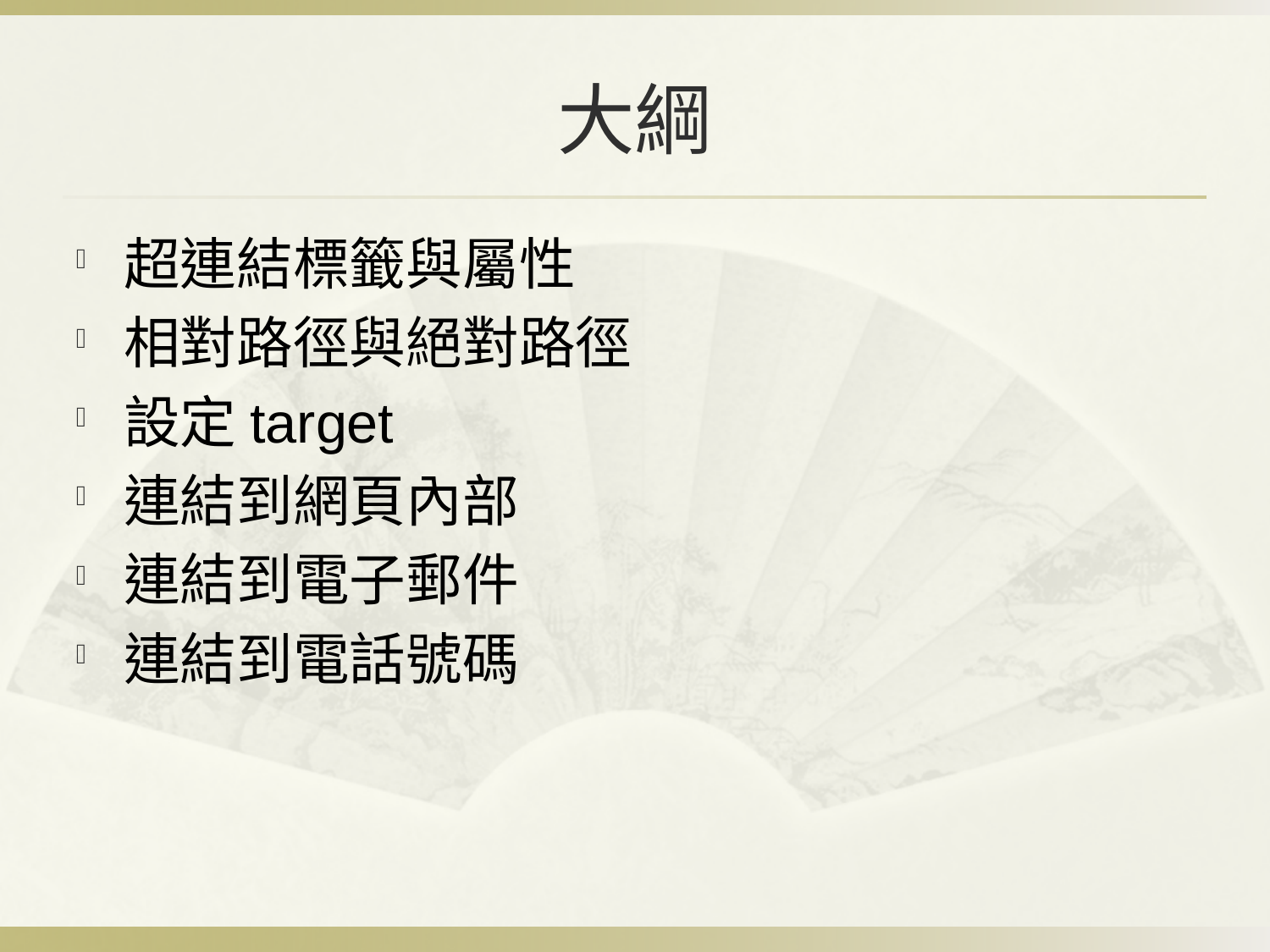

# 大綱
超連結標籤與屬性
相對路徑與絕對路徑
設定target
連結到網頁內部
連結到電子郵件
連結到電話號碼